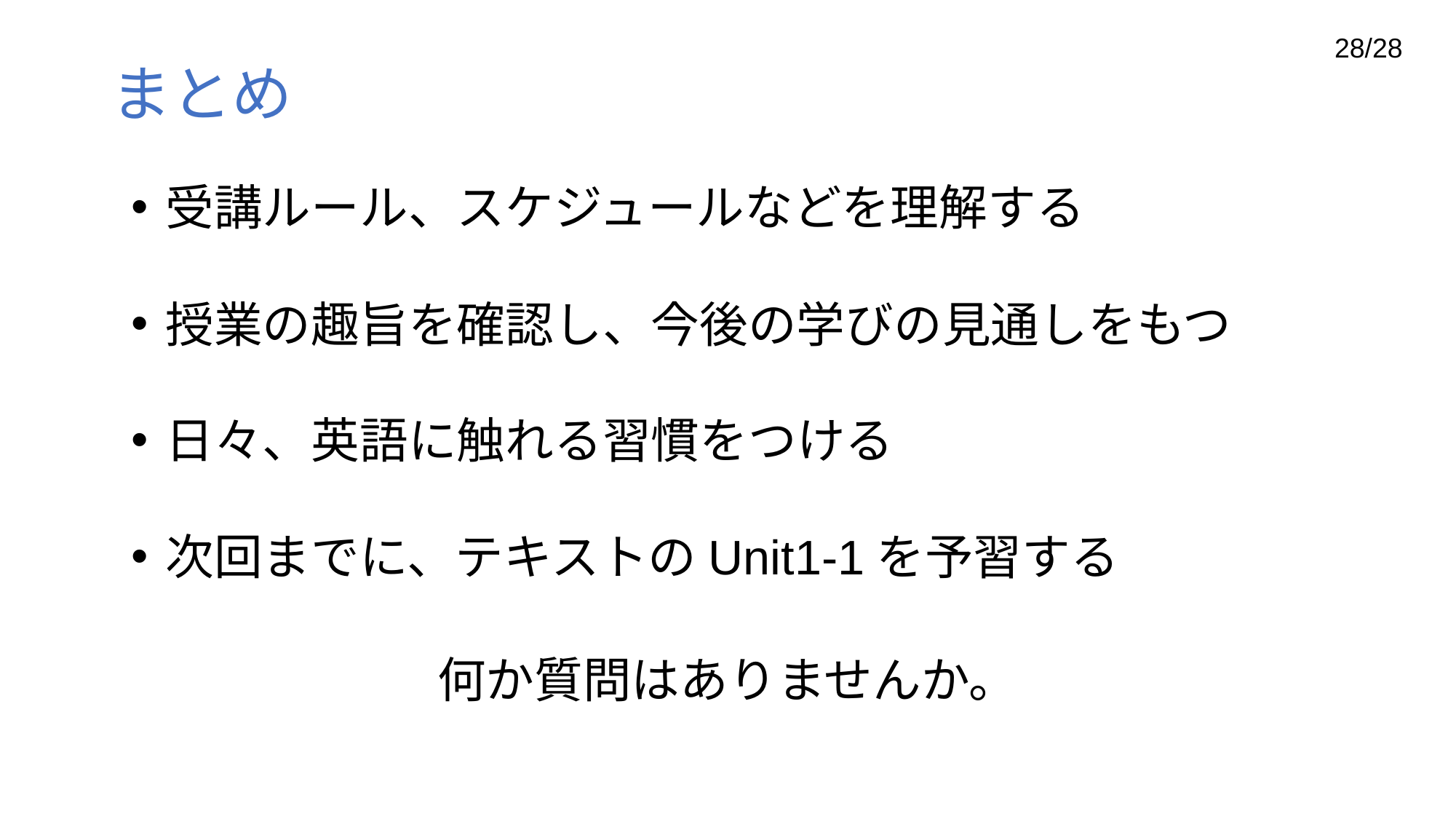

28/28
# まとめ
受講ルール、スケジュールなどを理解する

授業の趣旨を確認し、今後の学びの見通しをもつ

日々、英語に触れる習慣をつける

次回までに、テキストのUnit1-1を予習する
何か質問はありませんか。